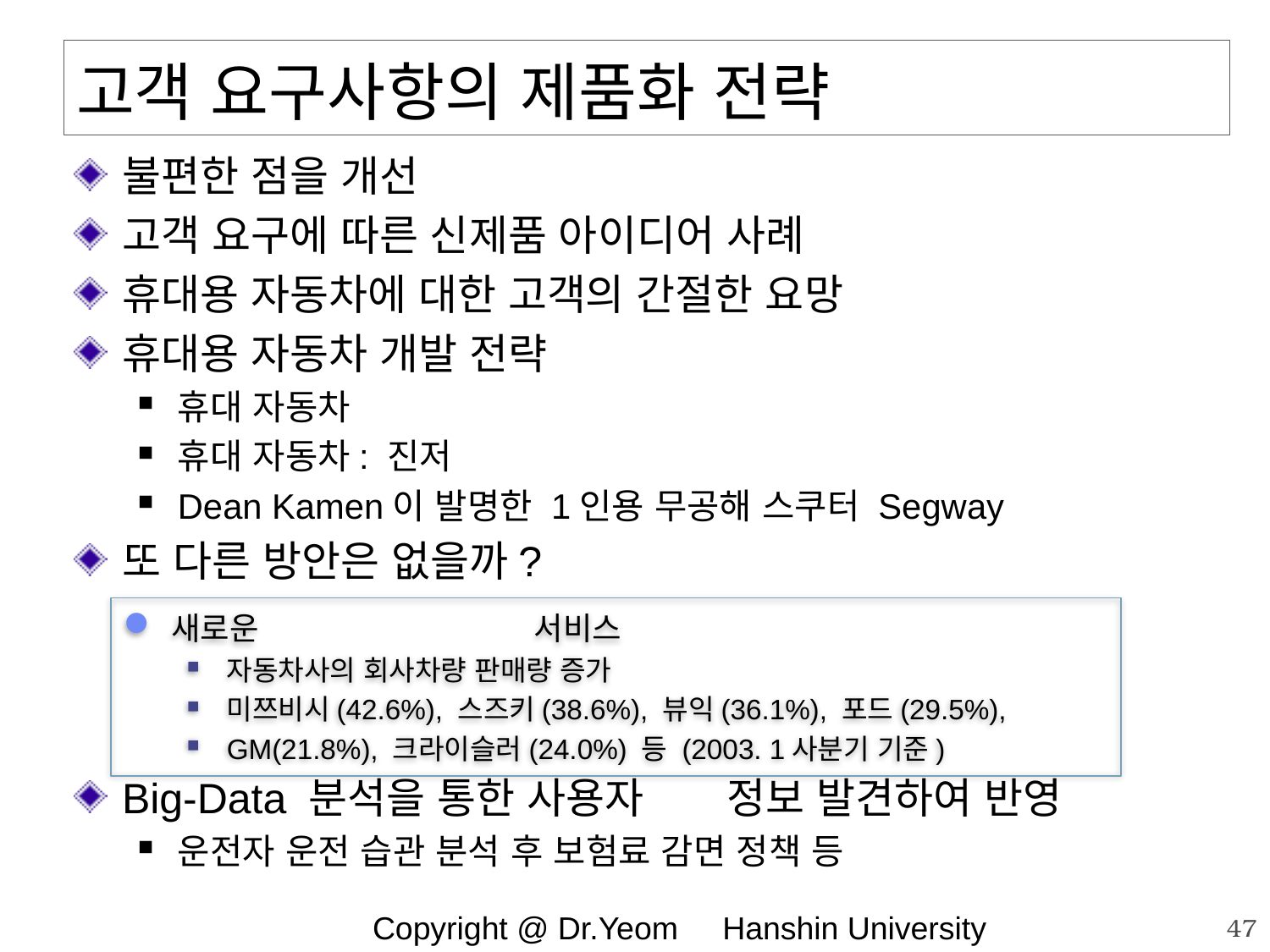

# 고객 요구사항의 제품화 전략
불편한 점을 개선
고객 요구에 따른 신제품 아이디어 사례
휴대용 자동차에 대한 고객의 간절한 요망
휴대용 자동차 개발 전략
휴대 자동차
휴대 자동차: 진저
Dean Kamen이 발명한 1인용 무공해 스쿠터 Segway
또 다른 방안은 없을까?

Big-Data 분석을 통한 사용자       정보 발견하여 반영
운전자 운전 습관 분석 후 보험료 감면 정책 등
새로운                               서비스
자동차사의 회사차량 판매량 증가
미쯔비시(42.6%), 스즈키(38.6%), 뷰익(36.1%), 포드(29.5%),
GM(21.8%), 크라이슬러(24.0%) 등 (2003. 1사분기 기준)
47